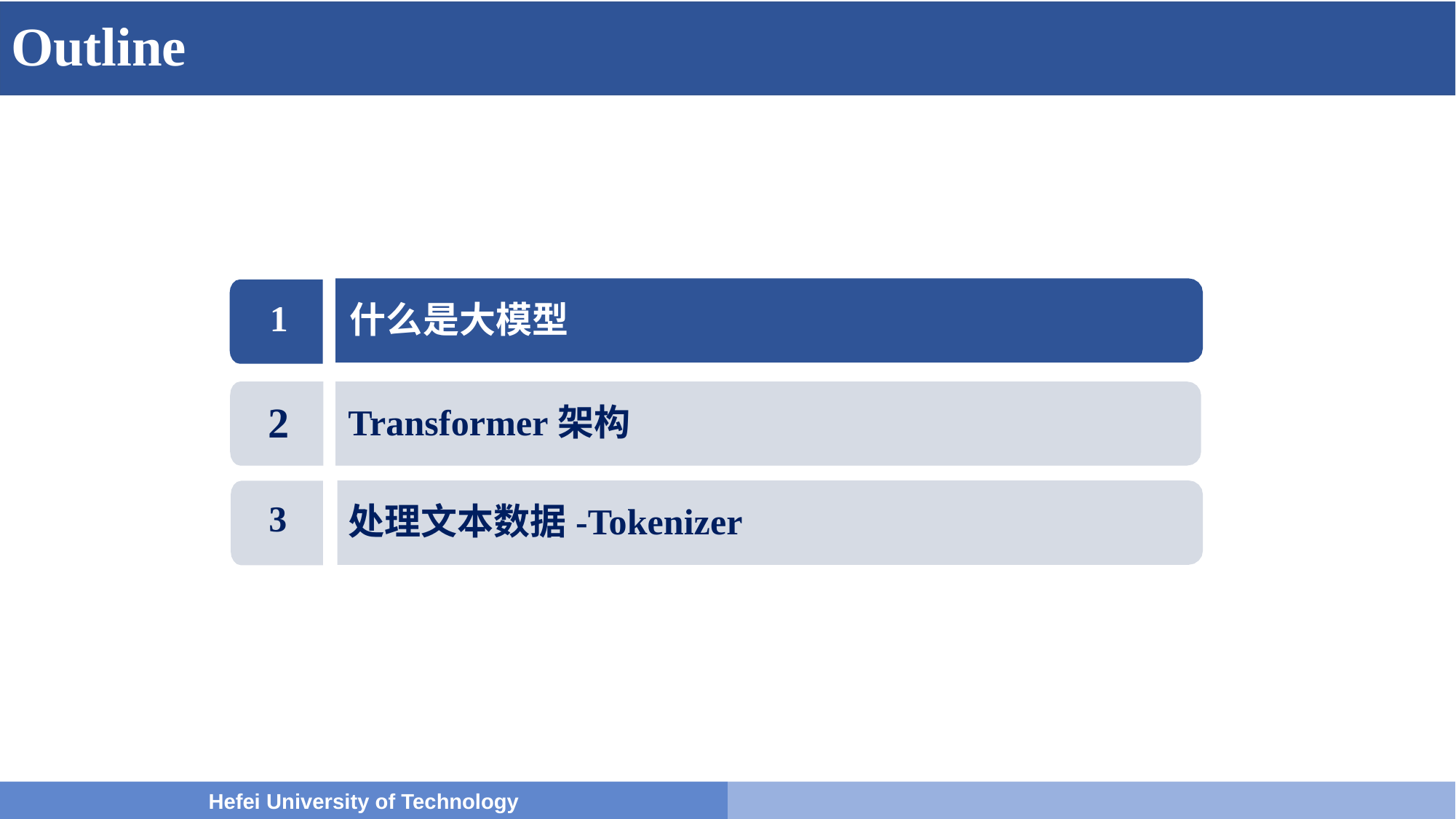

# Outline

1
什么是大模型

2
Transformer架构

3
处理文本数据-Tokenizer